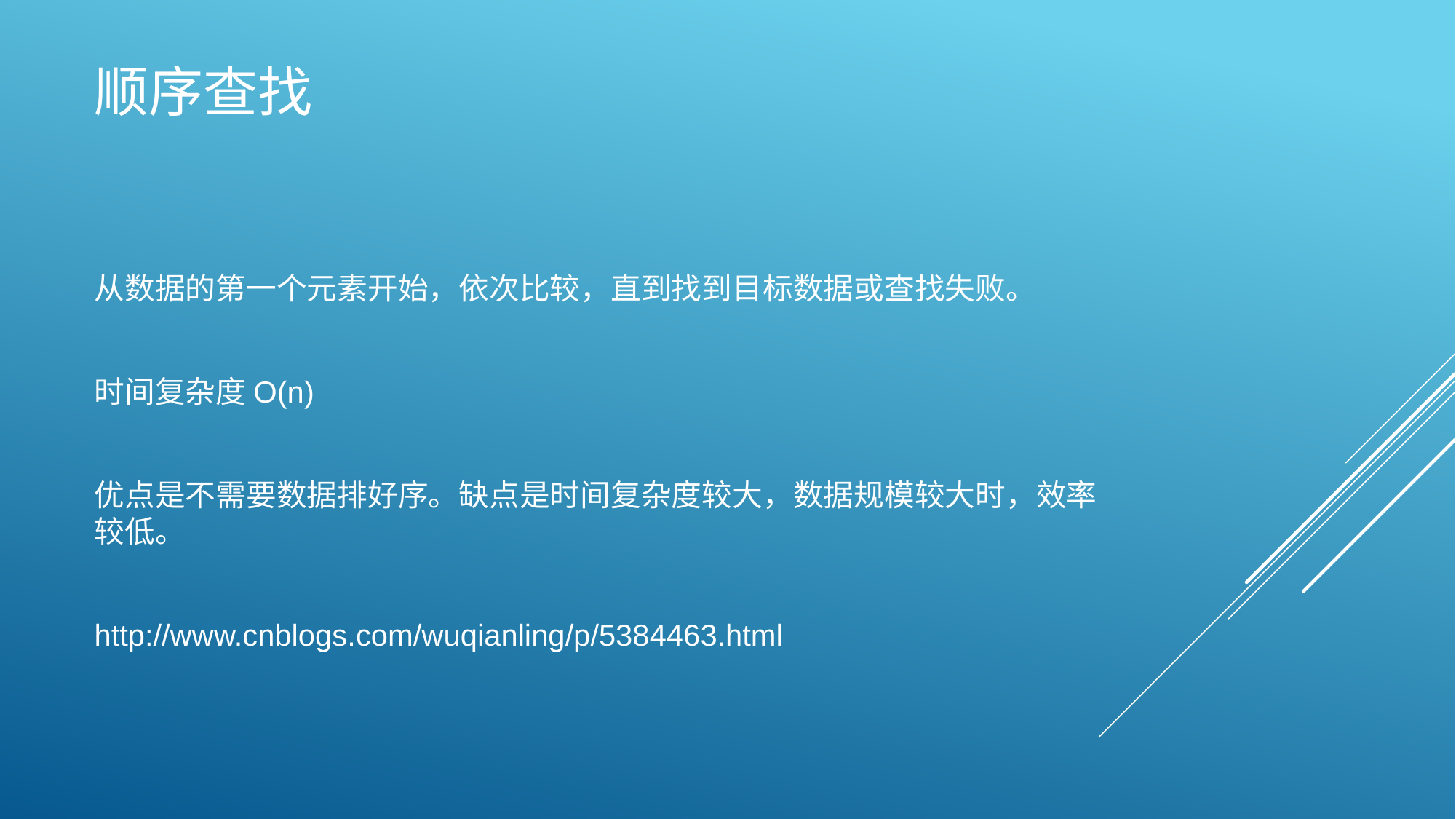

# 顺序查找
从数据的第一个元素开始，依次比较，直到找到目标数据或查找失败。

时间复杂度O(n)

优点是不需要数据排好序。缺点是时间复杂度较大，数据规模较大时，效率较低。

http://www.cnblogs.com/wuqianling/p/5384463.html